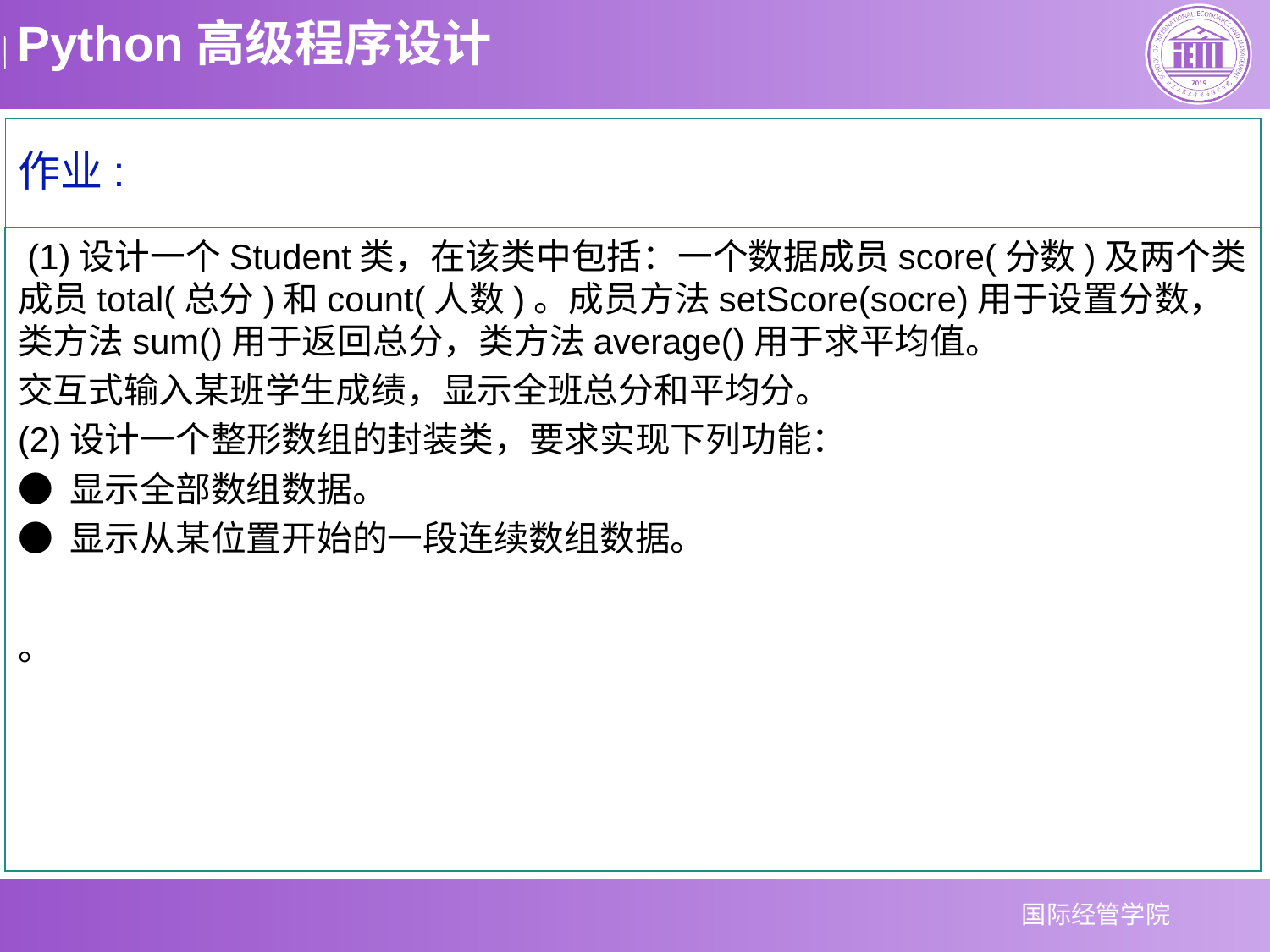

# 作业:
 (1)设计一个Student类，在该类中包括：一个数据成员score(分数)及两个类成员total(总分)和count(人数)。成员方法setScore(socre)用于设置分数，类方法sum()用于返回总分，类方法average()用于求平均值。
交互式输入某班学生成绩，显示全班总分和平均分。
(2)设计一个整形数组的封装类，要求实现下列功能：
● 显示全部数组数据。
● 显示从某位置开始的一段连续数组数据。

。